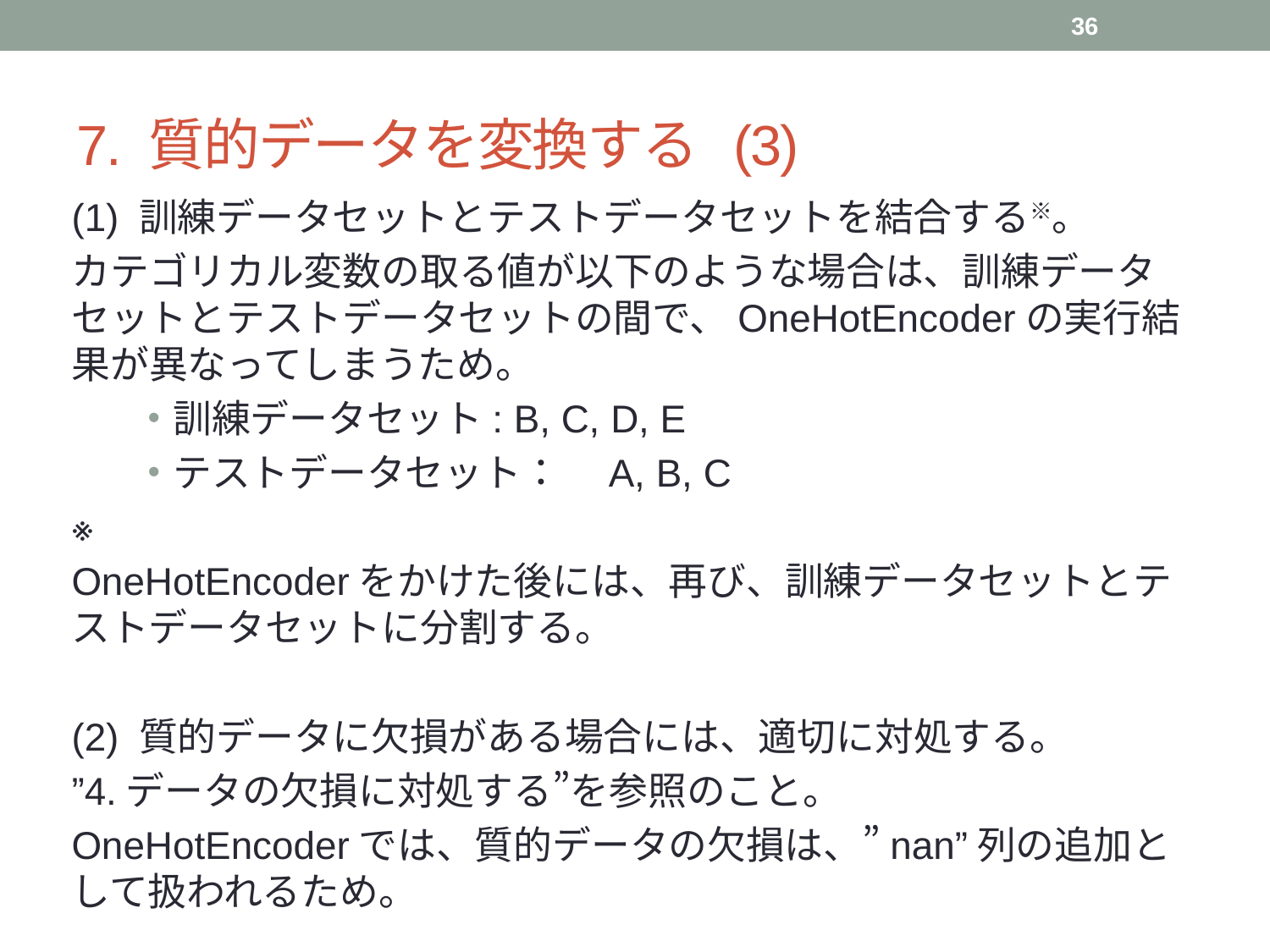

36
# 7. 質的データを変換する  (3)
(1) 訓練データセットとテストデータセットを結合する※。
カテゴリカル変数の取る値が以下のような場合は、訓練データセットとテストデータセットの間で、OneHotEncoderの実行結果が異なってしまうため。
訓練データセット: B, C, D, E
テストデータセット：　A, B, C
※
OneHotEncoderをかけた後には、再び、訓練データセットとテストデータセットに分割する。

(2) 質的データに欠損がある場合には、適切に対処する。
”4.データの欠損に対処する”を参照のこと。
OneHotEncoderでは、質的データの欠損は、”nan”列の追加として扱われるため。